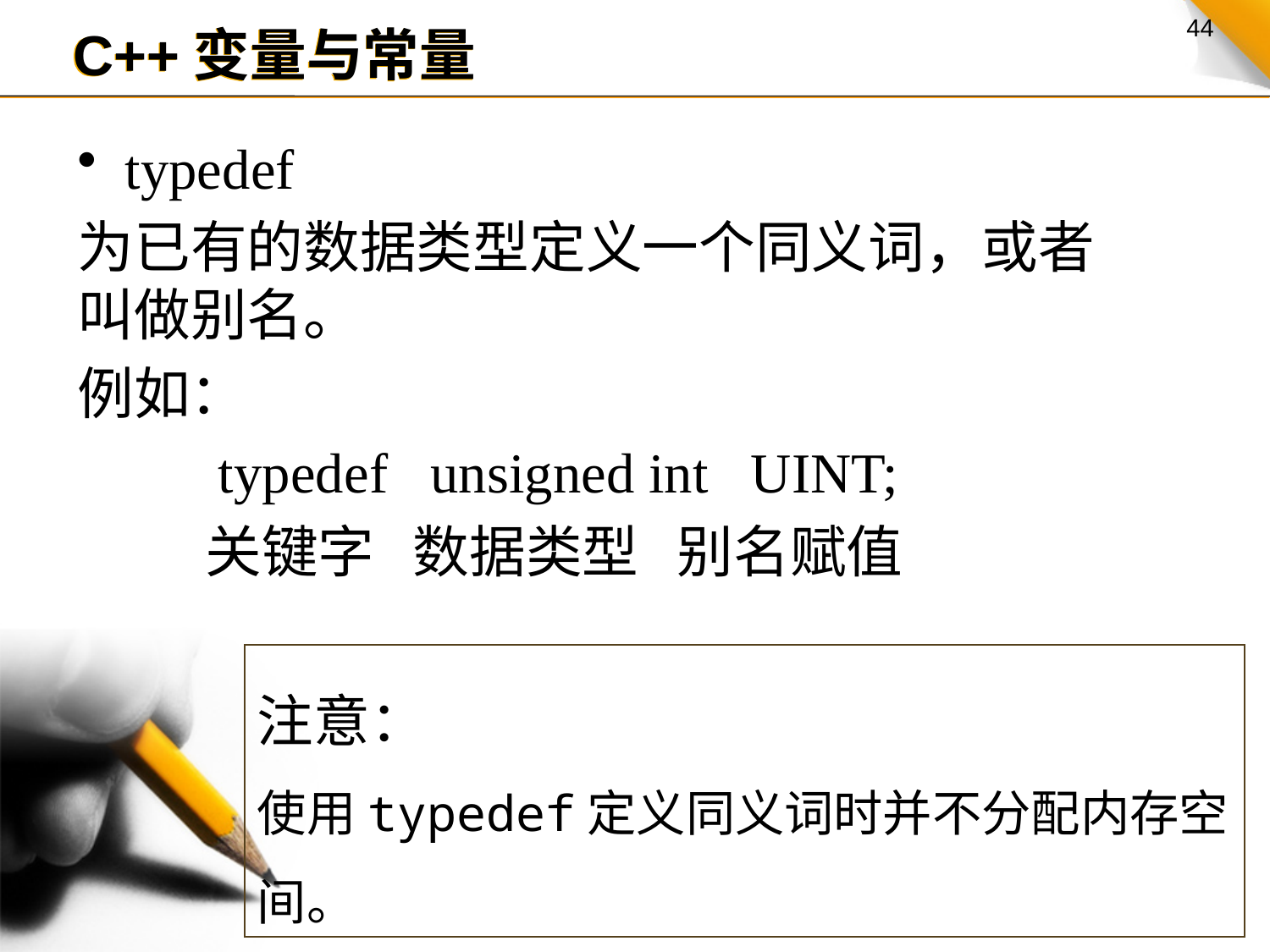

C++变量与常量
typedef
为已有的数据类型定义一个同义词，或者叫做别名。
例如：
         typedef   unsigned int   UINT;
         关键字   数据类型   别名赋值

注意：
使用typedef定义同义词时并不分配内存空间。